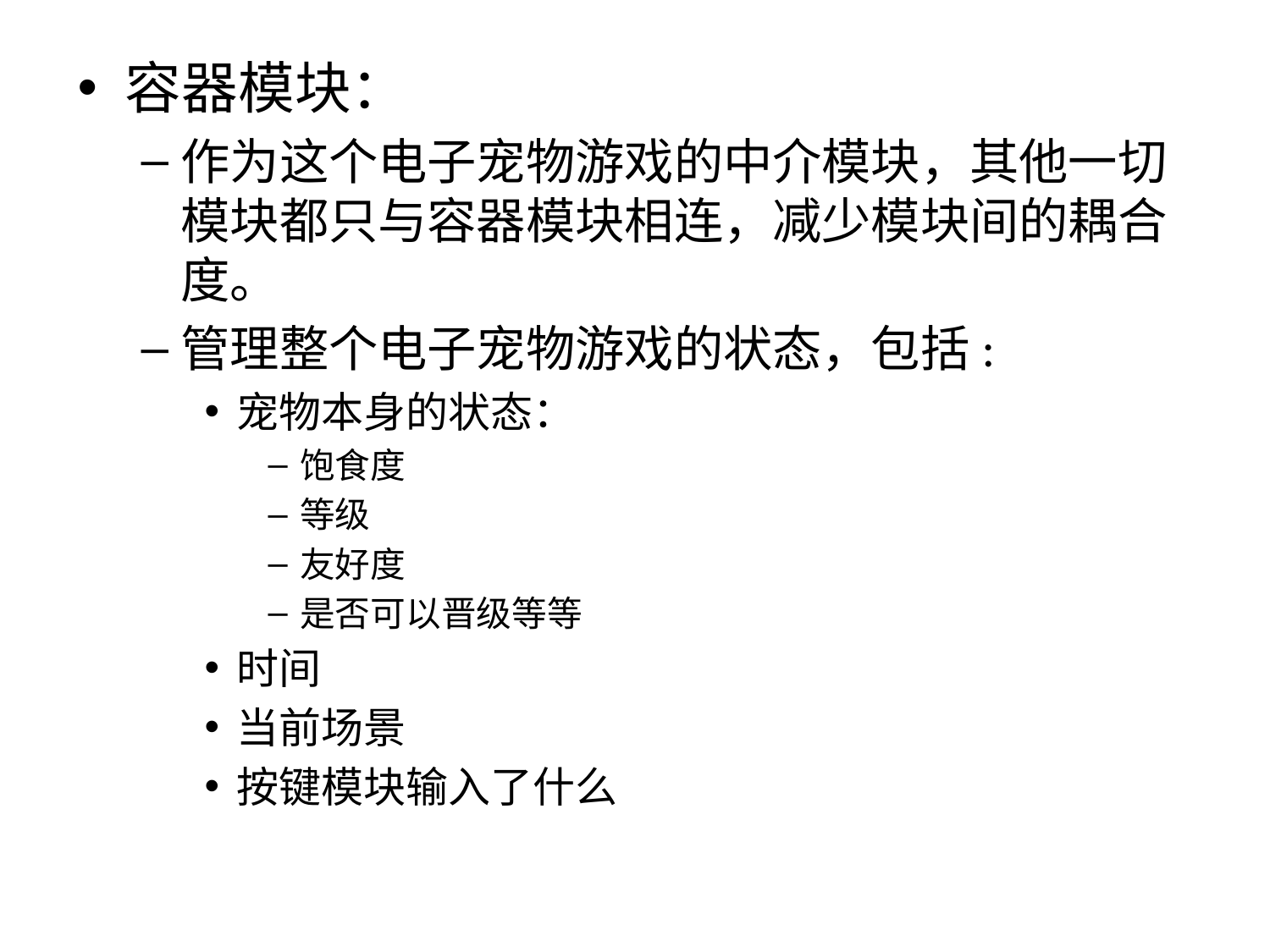

容器模块：
作为这个电子宠物游戏的中介模块，其他一切模块都只与容器模块相连，减少模块间的耦合度。
管理整个电子宠物游戏的状态，包括:
宠物本身的状态：
饱食度
等级
友好度
是否可以晋级等等
时间
当前场景
按键模块输入了什么